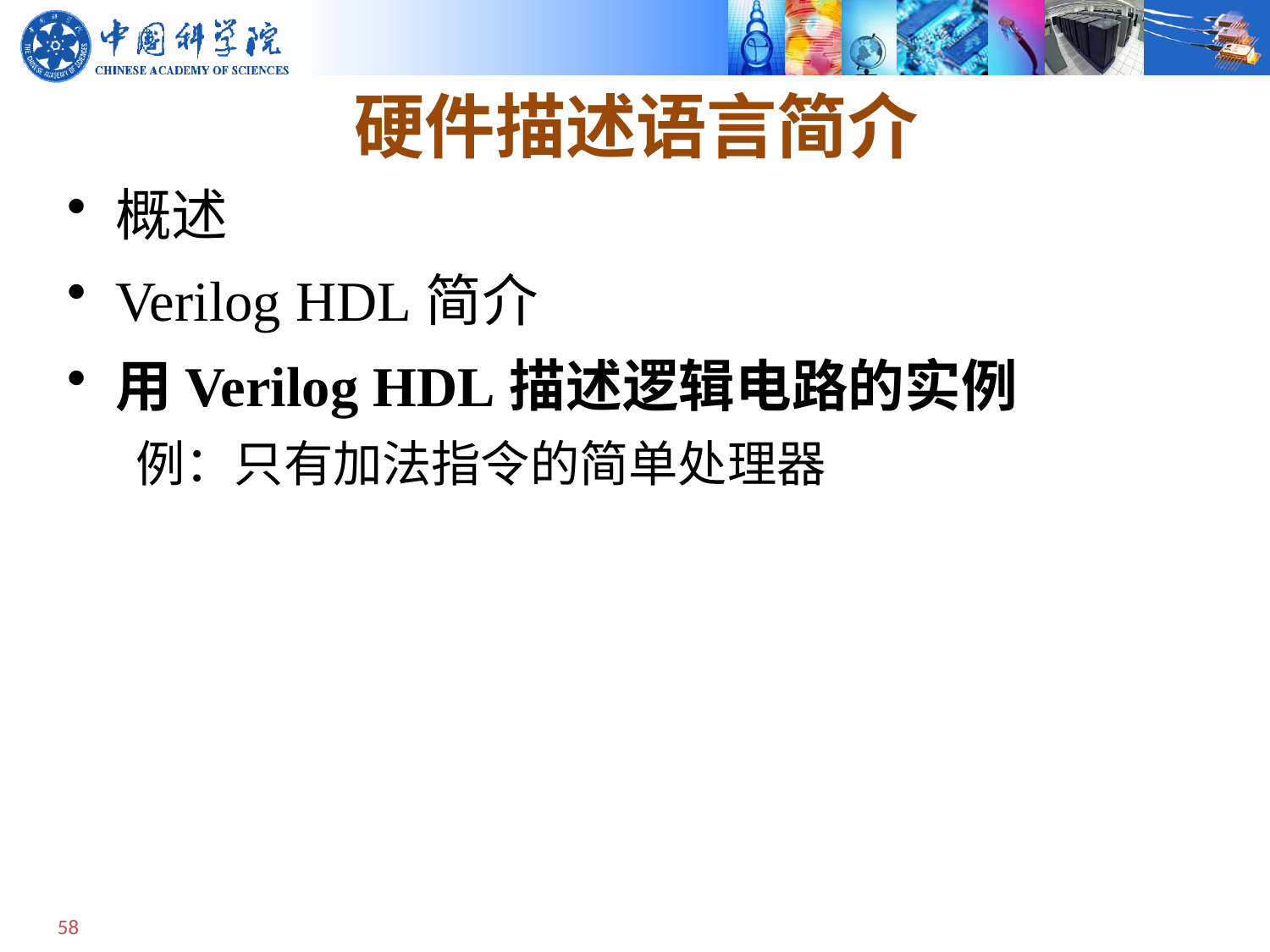

# 硬件描述语言简介
概述
Verilog HDL简介
用Verilog HDL描述逻辑电路的实例
例：只有加法指令的简单处理器